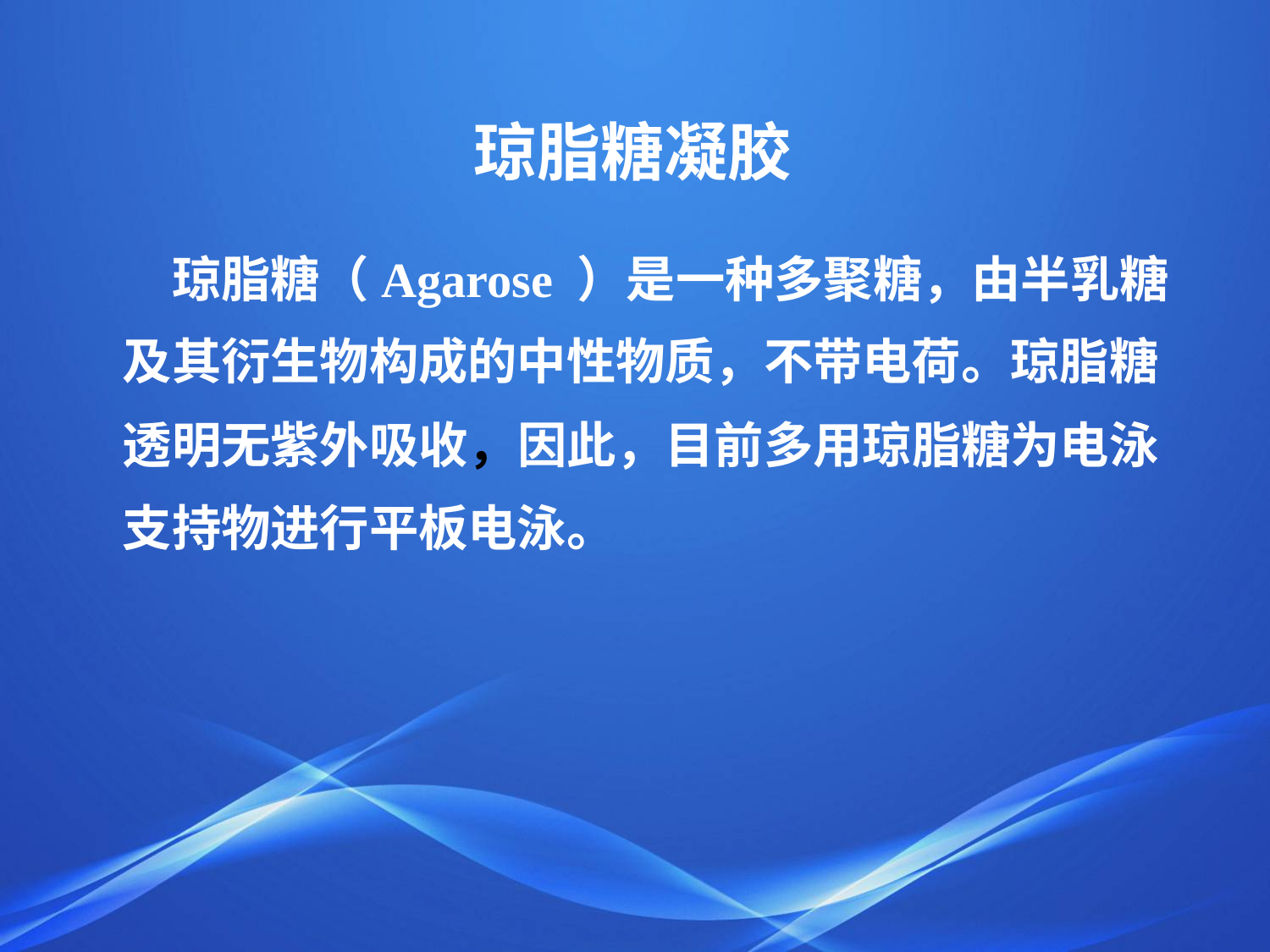

# 琼脂糖凝胶
　琼脂糖（Agarose ）是一种多聚糖，由半乳糖及其衍生物构成的中性物质，不带电荷。琼脂糖透明无紫外吸收，因此，目前多用琼脂糖为电泳支持物进行平板电泳。